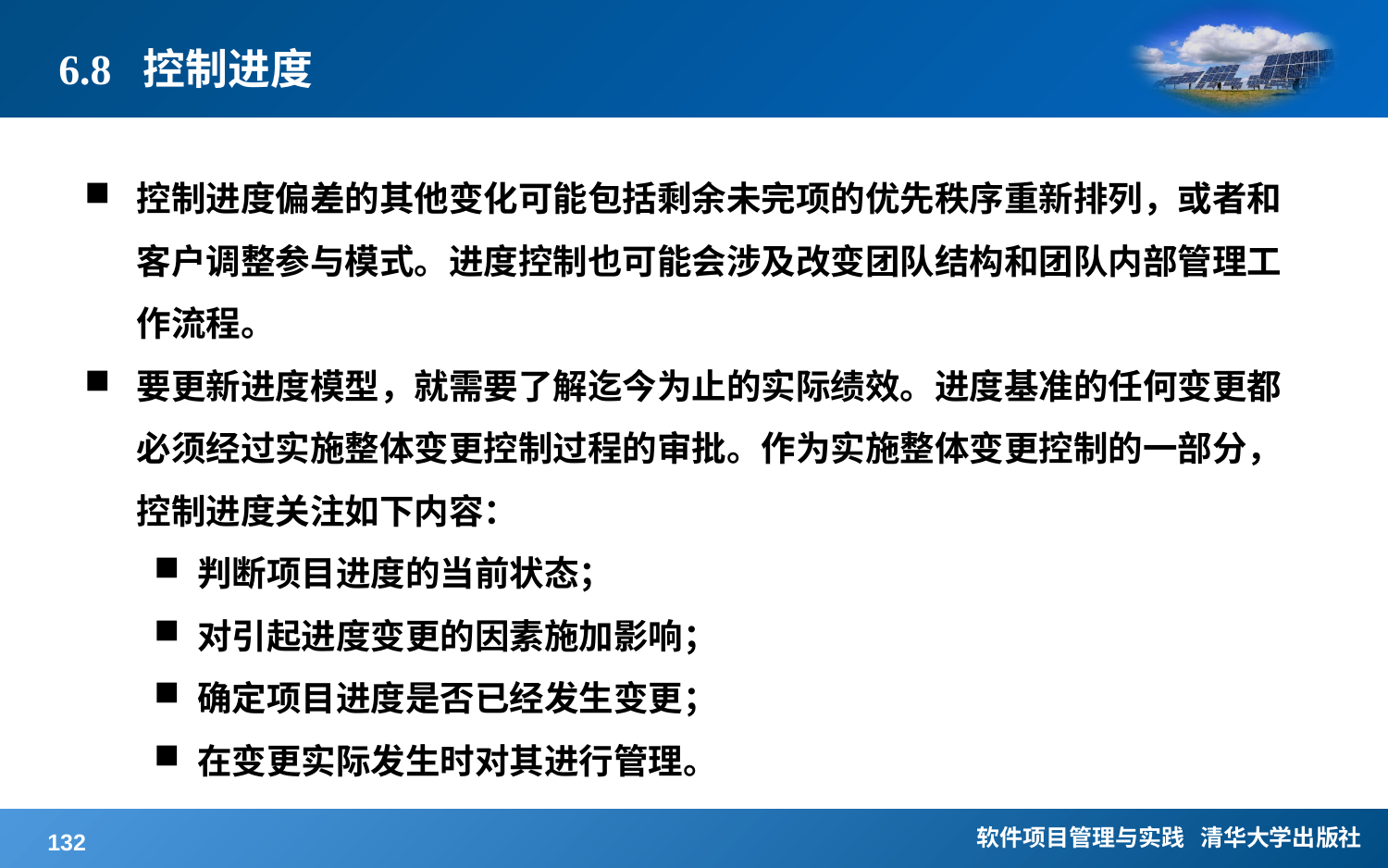

# 6.8  控制进度
控制进度偏差的其他变化可能包括剩余未完项的优先秩序重新排列，或者和客户调整参与模式。进度控制也可能会涉及改变团队结构和团队内部管理工作流程。
要更新进度模型，就需要了解迄今为止的实际绩效。进度基准的任何变更都必须经过实施整体变更控制过程的审批。作为实施整体变更控制的一部分，控制进度关注如下内容：
判断项目进度的当前状态；
对引起进度变更的因素施加影响；
确定项目进度是否已经发生变更；
在变更实际发生时对其进行管理。